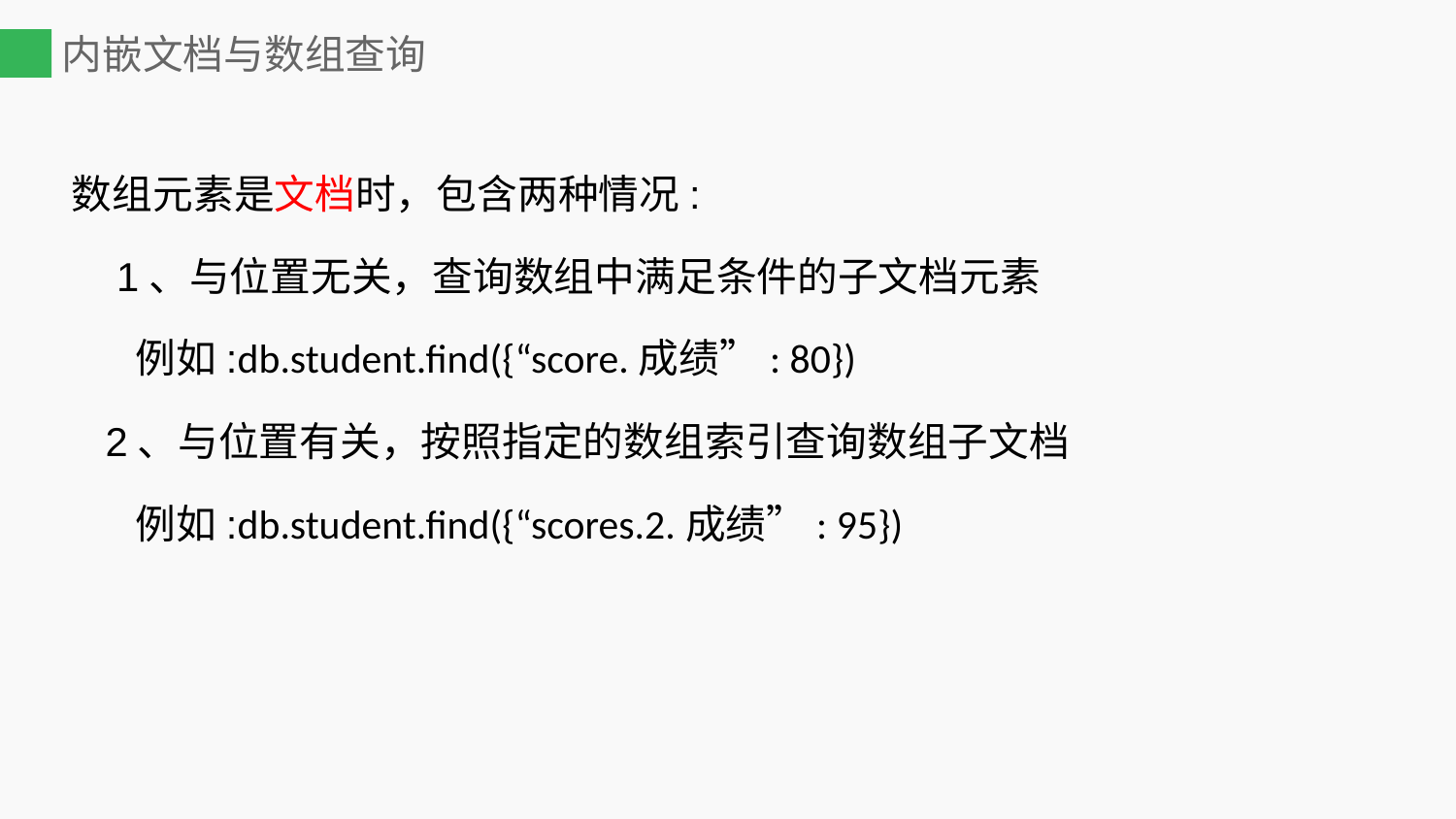

# 内嵌文档与数组查询
数组元素是文档时，包含两种情况:
    1、与位置无关，查询数组中满足条件的子文档元素
      例如:db.student.find({“score.成绩”: 80})
   2、与位置有关，按照指定的数组索引查询数组子文档
      例如:db.student.find({“scores.2.成绩”: 95})